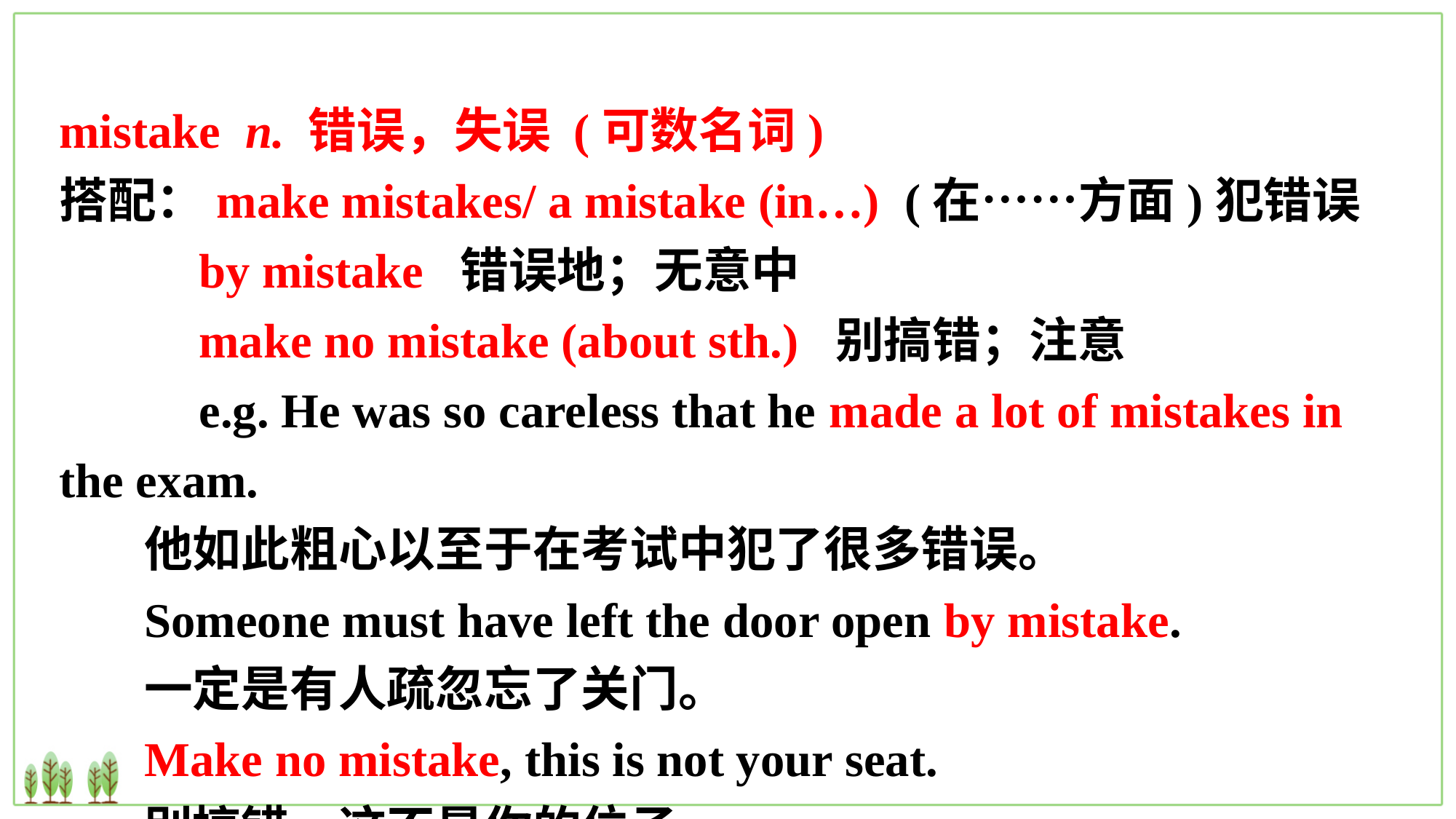

mistake  n. 错误，失误 (可数名词)
搭配：make mistakes/ a mistake (in…)  (在……方面)犯错误
by mistake  错误地；无意中
make no mistake (about sth.)  别搞错；注意
e.g. He was so careless that he made a lot of mistakes in the exam.
他如此粗心以至于在考试中犯了很多错误。
Someone must have left the door open by mistake.
一定是有人疏忽忘了关门。
Make no mistake, this is not your seat.
别搞错，这不是你的位子。